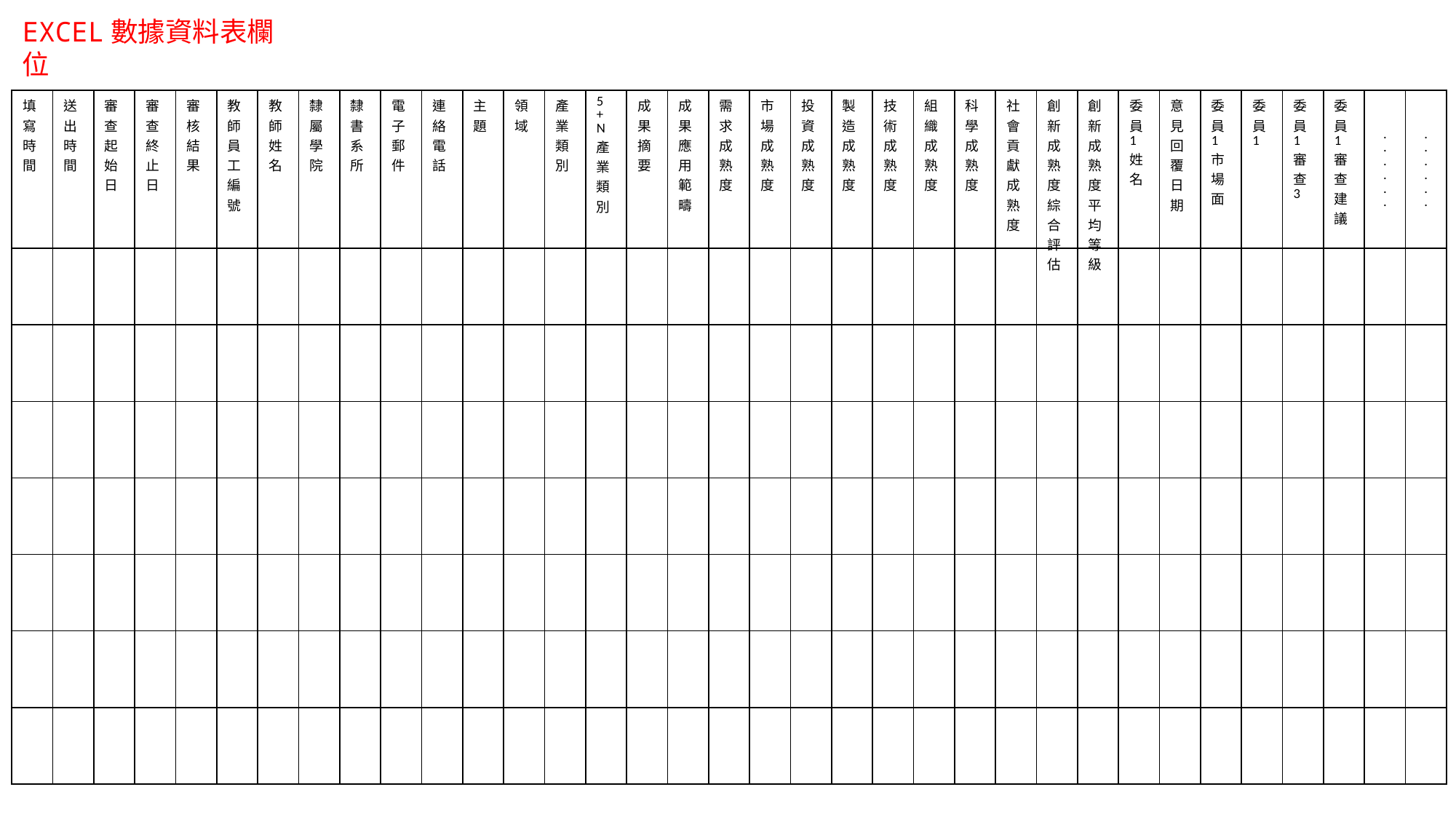

EXCEL數據資料表欄位
| 填寫時間 | 送出時間 | 審查起始日 | 審查終止日 | 審核結果 | 教師員工編號 | 教師姓名 | 隸屬學院 | 隸書系所 | 電子郵件 | 連絡電話 | 主題 | 領域 | 產業類別 | 5 + N產業類別 | 成果摘要 | 成果應用範疇 | 需求成熟度 | 市場成熟度 | 投資成熟度 | 製造成熟度 | 技術成熟度 | 組織成熟度 | 科學成熟度 | 社會貢獻成熟度 | 創新成熟度綜合評估 | 創新成熟度平均等級 | 委員1姓名 | 意見回覆日期 | 委員1市場面 | 委員1 | 委員1審查3 | 委員1審查建議 | . . . . . . | . . . . . . |
| --- | --- | --- | --- | --- | --- | --- | --- | --- | --- | --- | --- | --- | --- | --- | --- | --- | --- | --- | --- | --- | --- | --- | --- | --- | --- | --- | --- | --- | --- | --- | --- | --- | --- | --- |
|  |  |  |  |  |  |  |  |  |  |  |  |  |  |  |  |  |  |  |  |  |  |  |  |  |  |  |  |  |  |  |  |  |  |  |
|  |  |  |  |  |  |  |  |  |  |  |  |  |  |  |  |  |  |  |  |  |  |  |  |  |  |  |  |  |  |  |  |  |  |  |
|  |  |  |  |  |  |  |  |  |  |  |  |  |  |  |  |  |  |  |  |  |  |  |  |  |  |  |  |  |  |  |  |  |  |  |
|  |  |  |  |  |  |  |  |  |  |  |  |  |  |  |  |  |  |  |  |  |  |  |  |  |  |  |  |  |  |  |  |  |  |  |
|  |  |  |  |  |  |  |  |  |  |  |  |  |  |  |  |  |  |  |  |  |  |  |  |  |  |  |  |  |  |  |  |  |  |  |
|  |  |  |  |  |  |  |  |  |  |  |  |  |  |  |  |  |  |  |  |  |  |  |  |  |  |  |  |  |  |  |  |  |  |  |
|  |  |  |  |  |  |  |  |  |  |  |  |  |  |  |  |  |  |  |  |  |  |  |  |  |  |  |  |  |  |  |  |  |  |  |